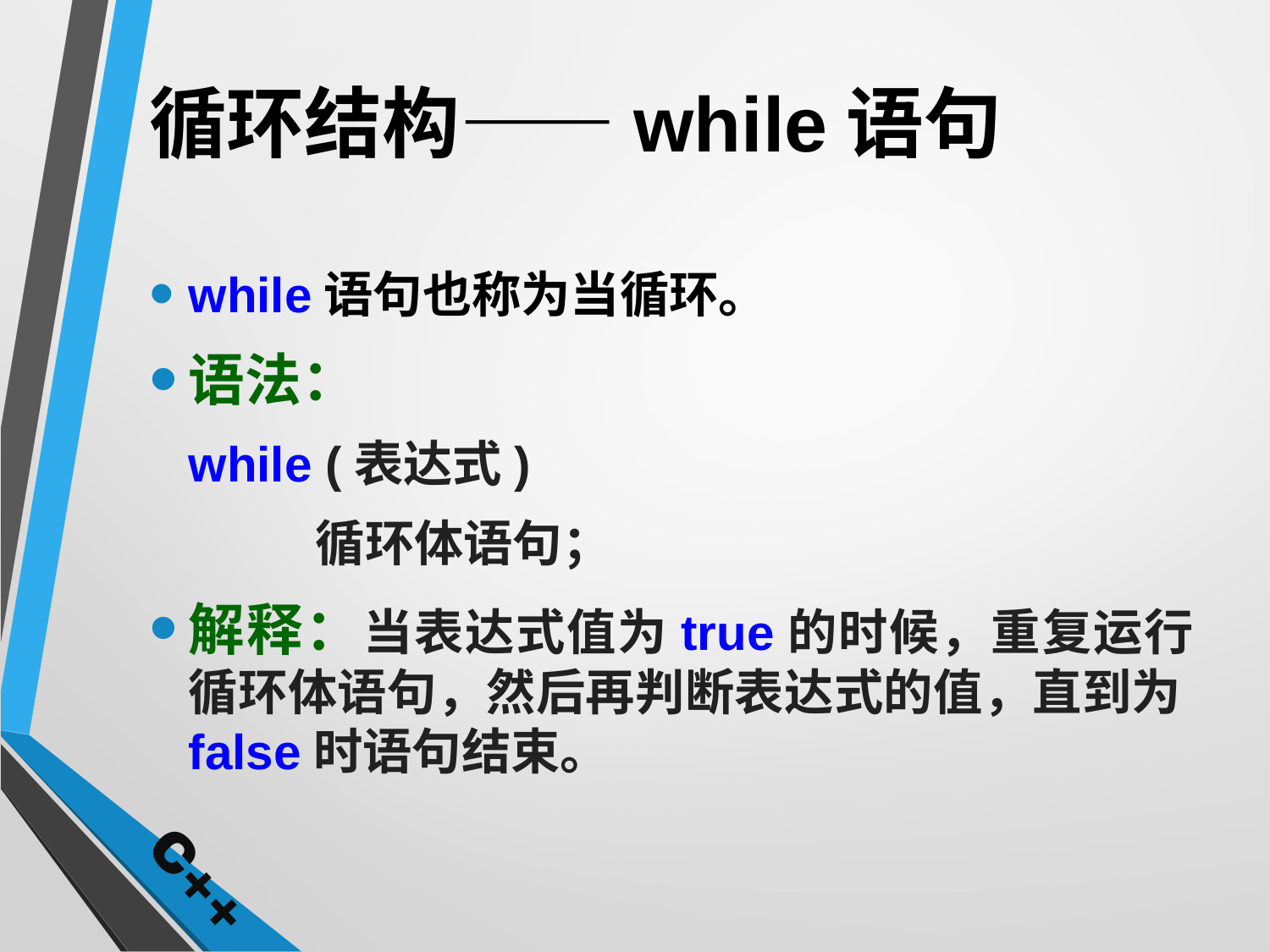

# 循环结构——while语句
while语句也称为当循环。
语法：
	while (表达式)
		循环体语句；
解释：当表达式值为true的时候，重复运行循环体语句，然后再判断表达式的值，直到为false时语句结束。